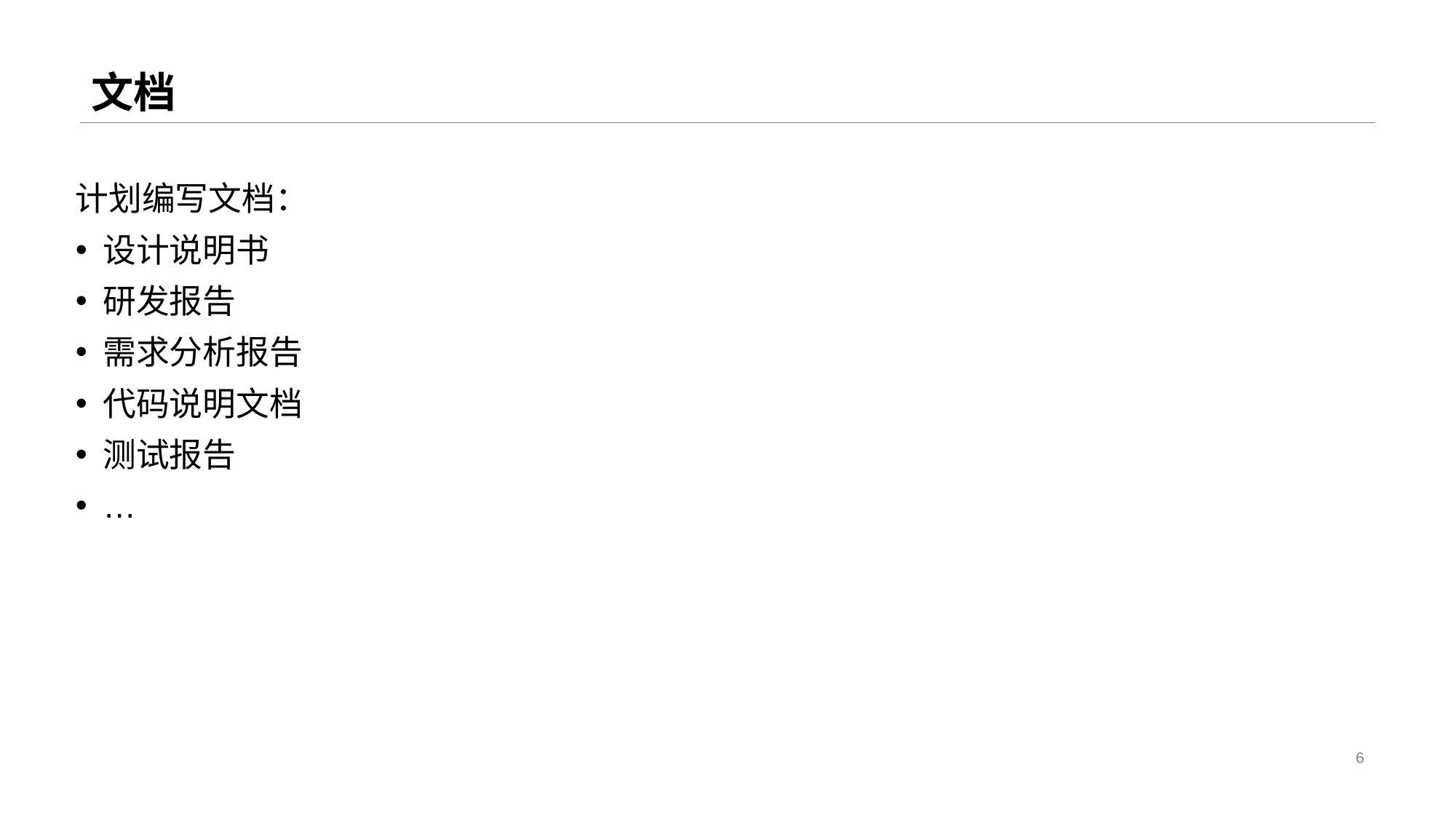

# 文档
计划编写文档：
设计说明书
研发报告
需求分析报告
代码说明文档
测试报告
…

6